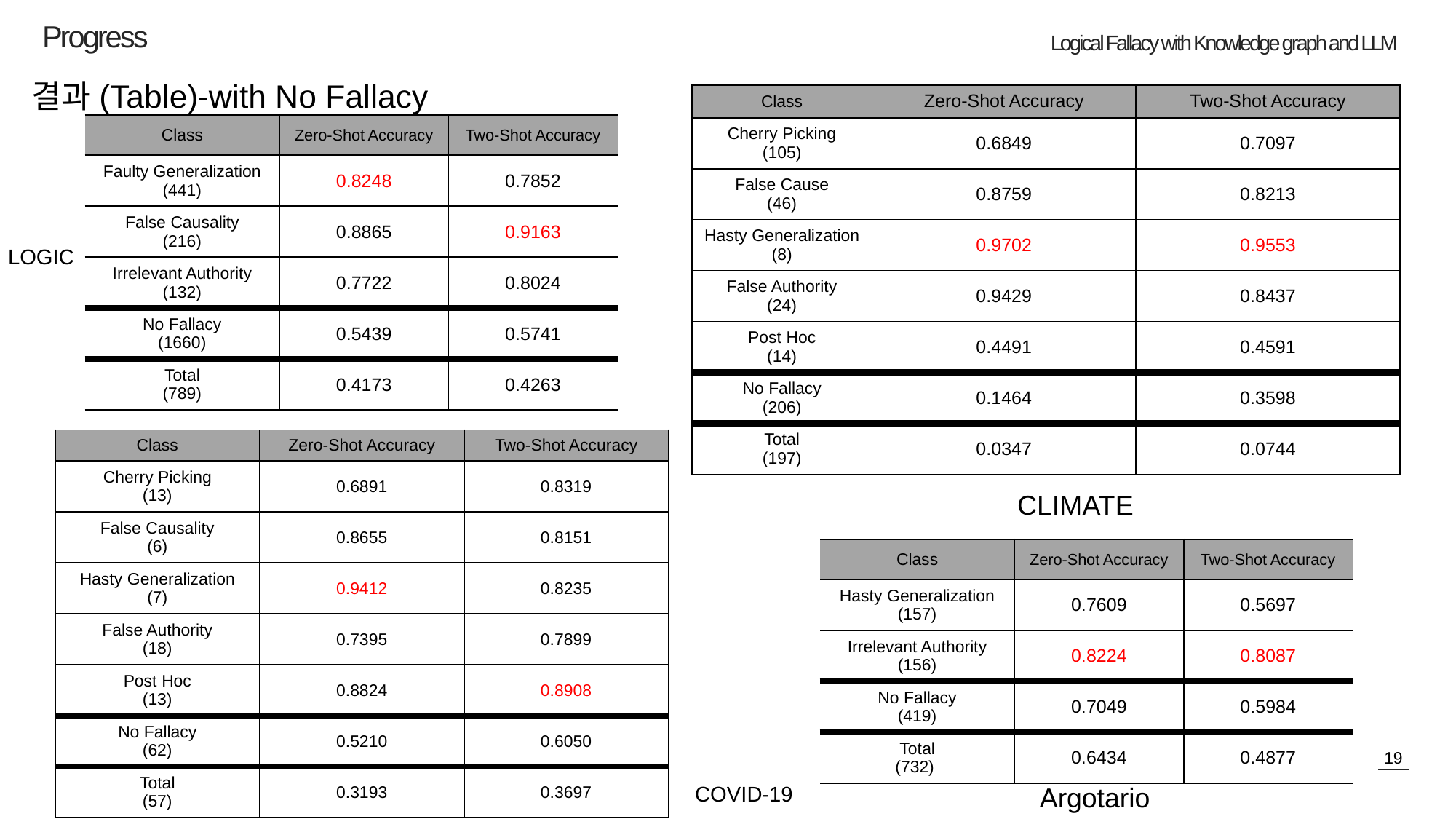

Progress
결과(Table)-with No Fallacy
| Class | Zero-Shot Accuracy | Two-Shot Accuracy |
| --- | --- | --- |
| Cherry Picking (105) | 0.6849 | 0.7097 |
| False Cause (46) | 0.8759 | 0.8213 |
| Hasty Generalization (8) | 0.9702 | 0.9553 |
| False Authority (24) | 0.9429 | 0.8437 |
| Post Hoc (14) | 0.4491 | 0.4591 |
| No Fallacy (206) | 0.1464 | 0.3598 |
| Total (197) | 0.0347 | 0.0744 |
| Class | Zero-Shot Accuracy | Two-Shot Accuracy |
| --- | --- | --- |
| Faulty Generalization (441) | 0.8248 | 0.7852 |
| False Causality (216) | 0.8865 | 0.9163 |
| Irrelevant Authority (132) | 0.7722 | 0.8024 |
| No Fallacy (1660) | 0.5439 | 0.5741 |
| Total (789) | 0.4173 | 0.4263 |
LOGIC
| Class | Zero-Shot Accuracy | Two-Shot Accuracy |
| --- | --- | --- |
| Cherry Picking (13) | 0.6891 | 0.8319 |
| False Causality (6) | 0.8655 | 0.8151 |
| Hasty Generalization (7) | 0.9412 | 0.8235 |
| False Authority (18) | 0.7395 | 0.7899 |
| Post Hoc (13) | 0.8824 | 0.8908 |
| No Fallacy (62) | 0.5210 | 0.6050 |
| Total (57) | 0.3193 | 0.3697 |
CLIMATE
| Class | Zero-Shot Accuracy | Two-Shot Accuracy |
| --- | --- | --- |
| Hasty Generalization (157) | 0.7609 | 0.5697 |
| Irrelevant Authority (156) | 0.8224 | 0.8087 |
| No Fallacy (419) | 0.7049 | 0.5984 |
| Total (732) | 0.6434 | 0.4877 |
COVID-19
Argotario